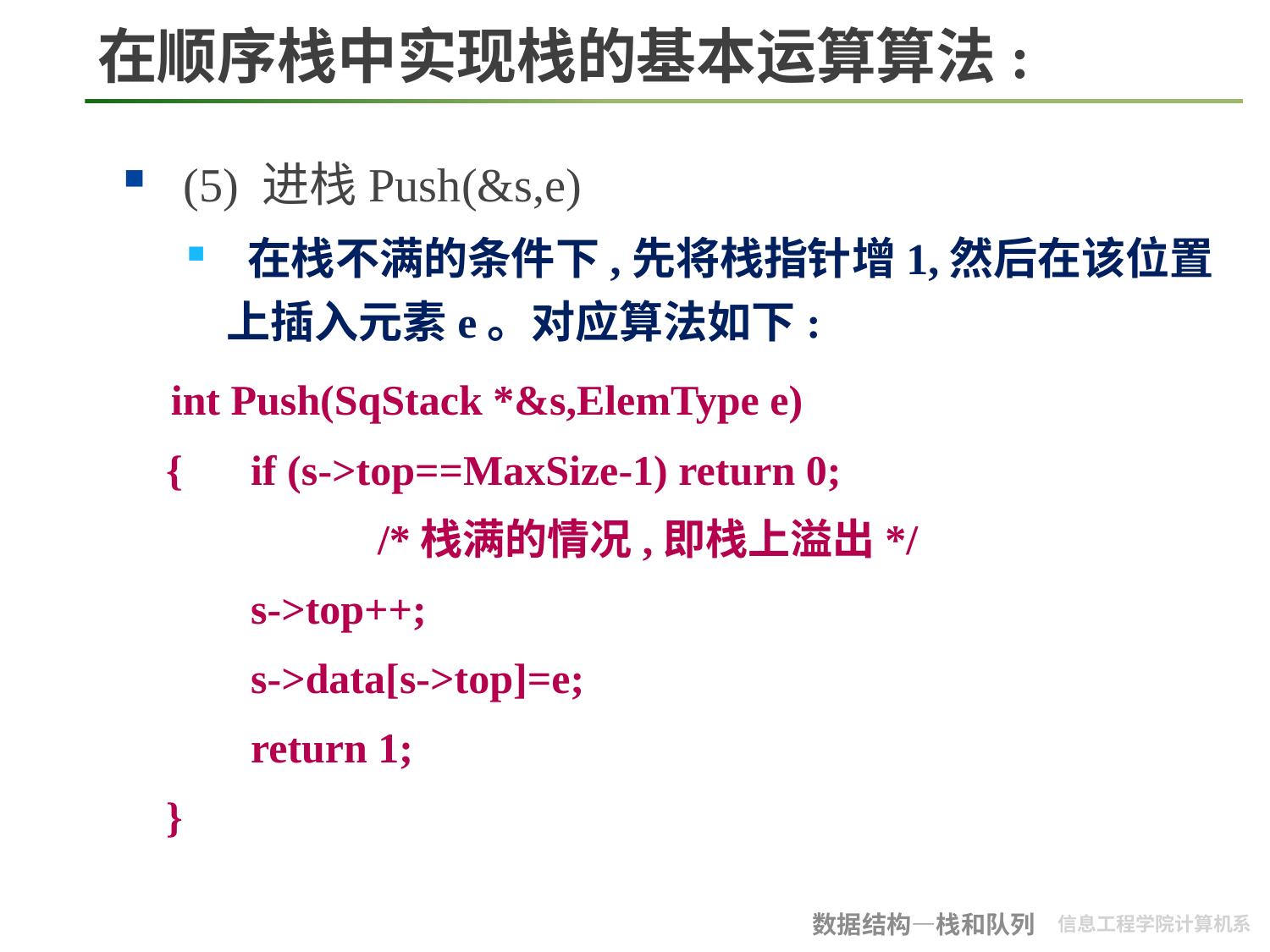

# 在顺序栈中实现栈的基本运算算法:
 (5) 进栈Push(&s,e)
 在栈不满的条件下,先将栈指针增1,然后在该位置上插入元素e。对应算法如下:
    int Push(SqStack *&s,ElemType e)
    {	if (s->top==MaxSize-1) return 0;
		/*栈满的情况,即栈上溢出*/
	s->top++;
          	s->data[s->top]=e;
	return 1;
    }